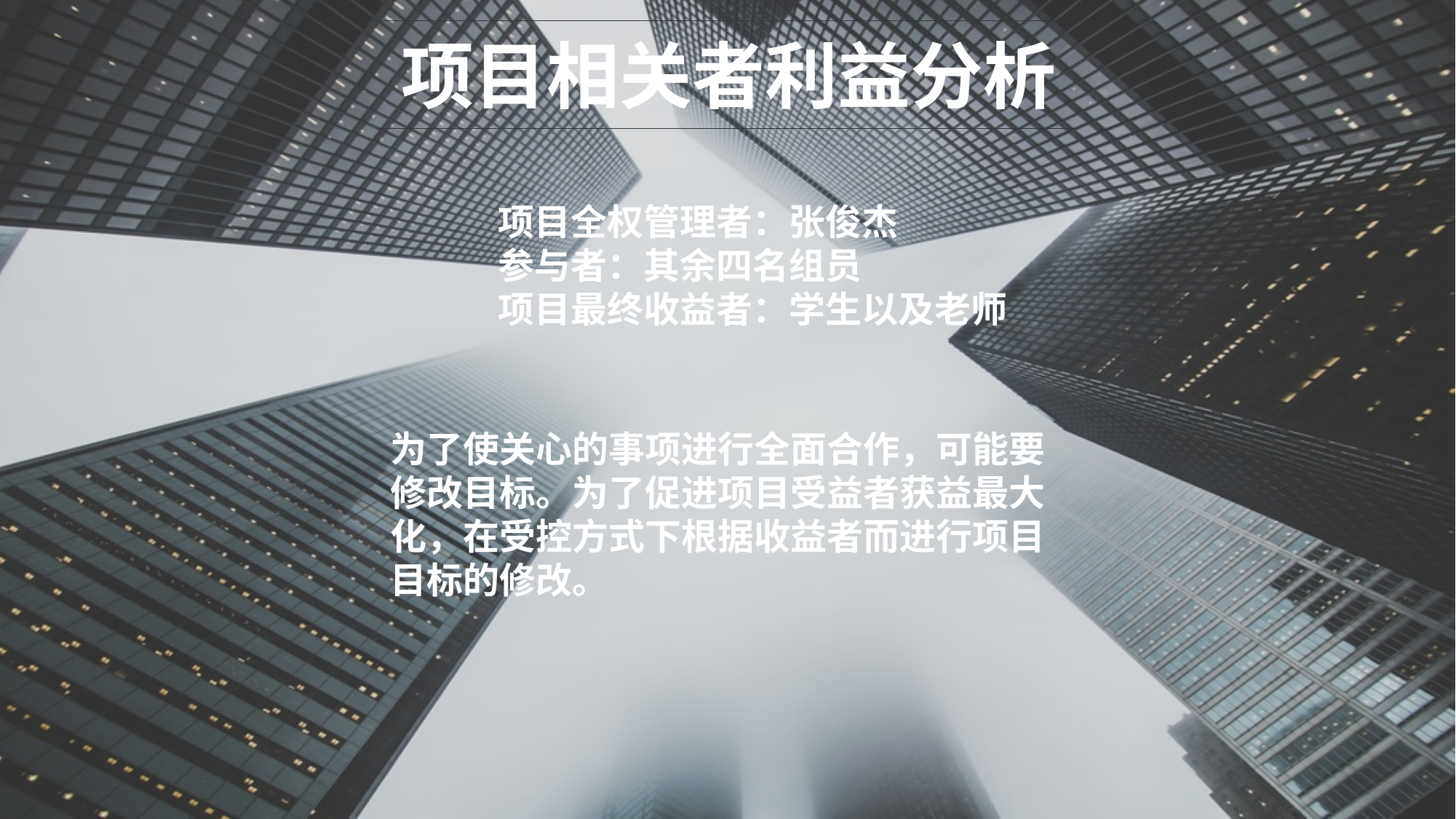

项目相关者利益分析
	项目全权管理者：张俊杰
	参与者：其余四名组员
	项目最终收益者：学生以及老师

为了使关心的事项进行全面合作，可能要修改目标。为了促进项目受益者获益最大化，在受控方式下根据收益者而进行项目目标的修改。